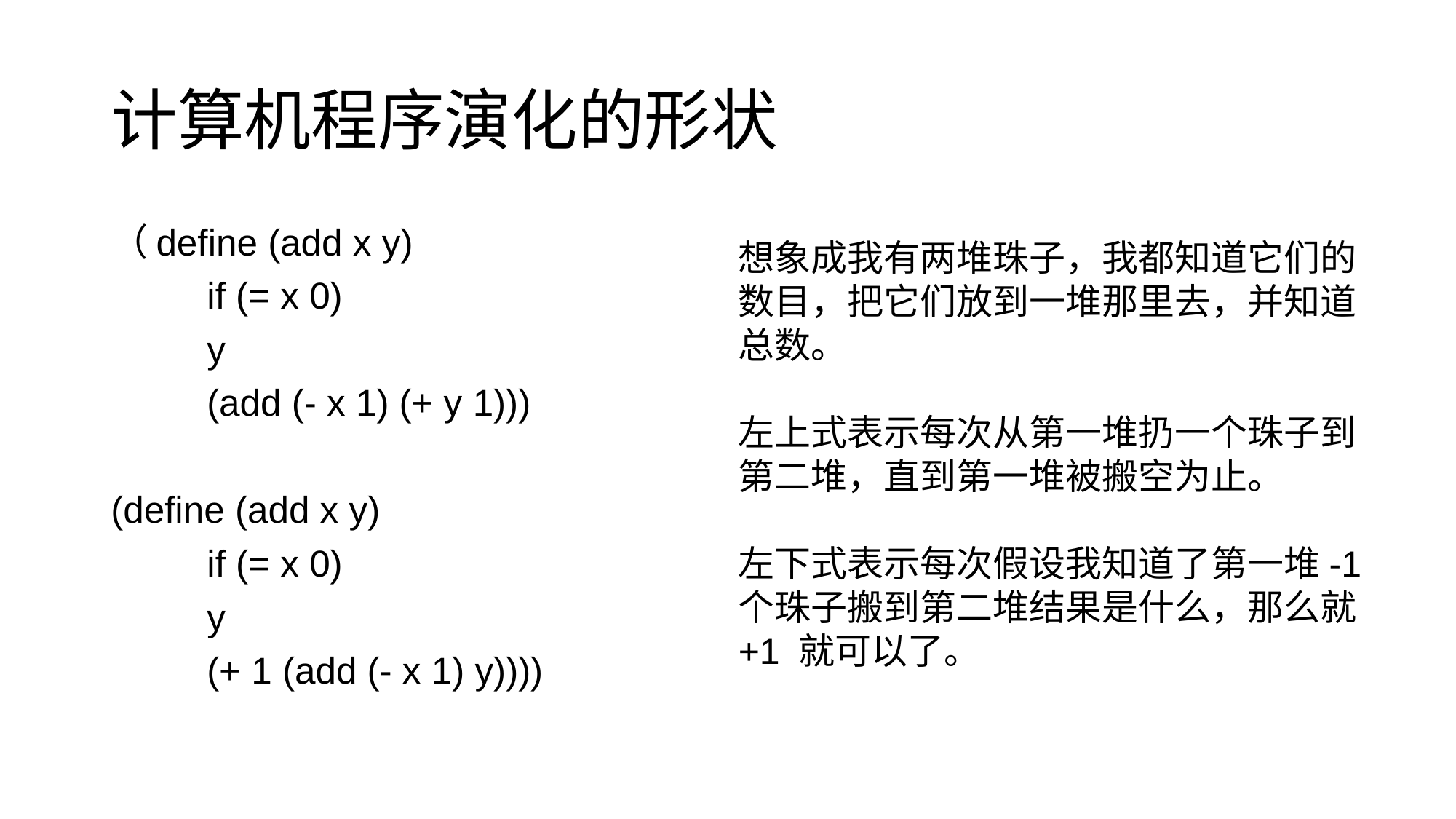

# 计算机程序演化的形状
（define (add x y)
	if (= x 0)
	y
	(add (- x 1) (+ y 1)))

(define (add x y)
	if (= x 0)
	y
	(+ 1 (add (- x 1) y))))

想象成我有两堆珠子，我都知道它们的数目，把它们放到一堆那里去，并知道总数。

左上式表示每次从第一堆扔一个珠子到第二堆，直到第一堆被搬空为止。

左下式表示每次假设我知道了第一堆-1个珠子搬到第二堆结果是什么，那么就+1 就可以了。